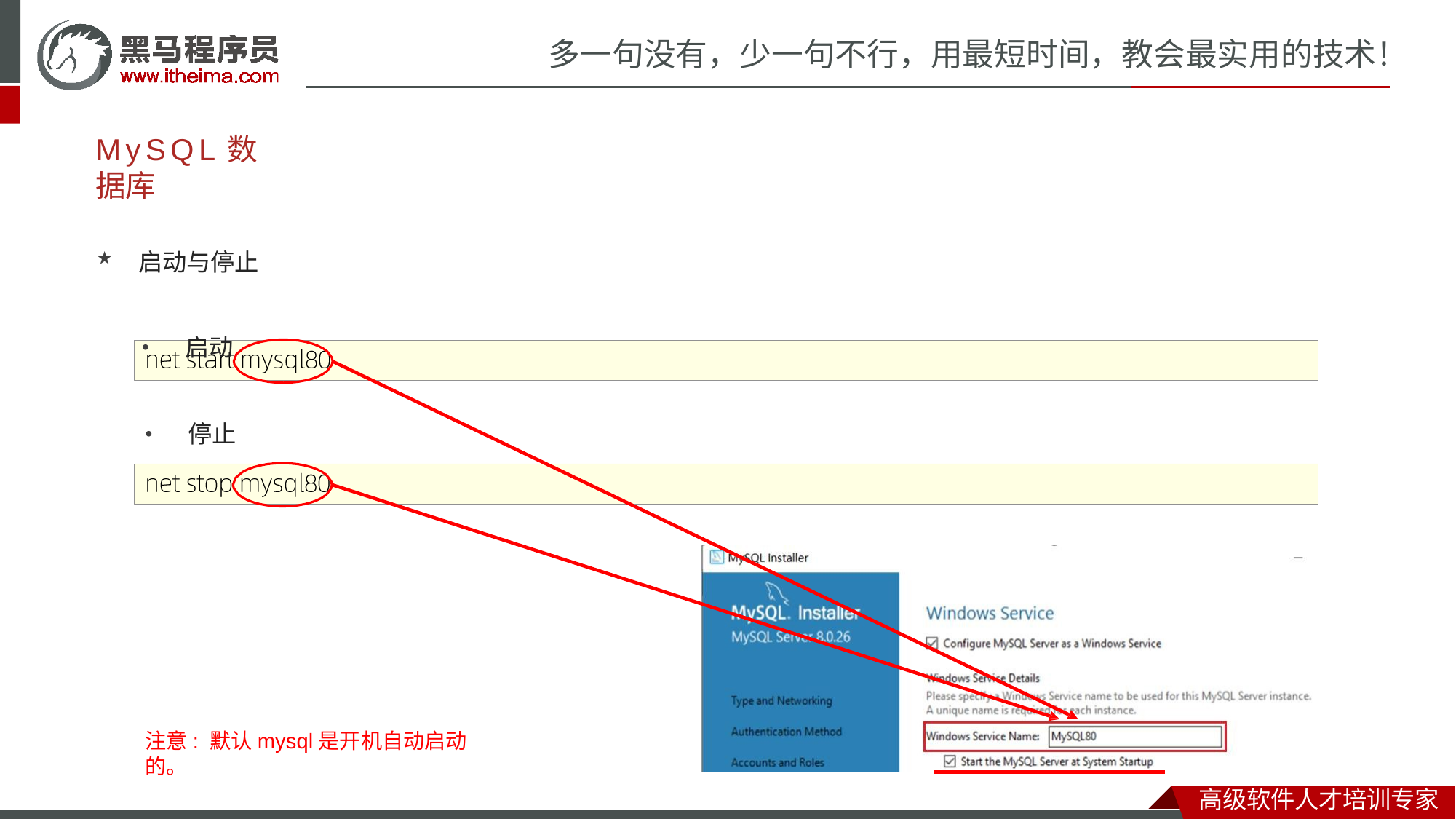

# 多一句没有，少一句不行，用最短时间，教会最实用的技术！

MySQL数据库

启动与停止

启动

停止

注意: 默认mysql是开机自动启动的。

高级软件人才培训专家